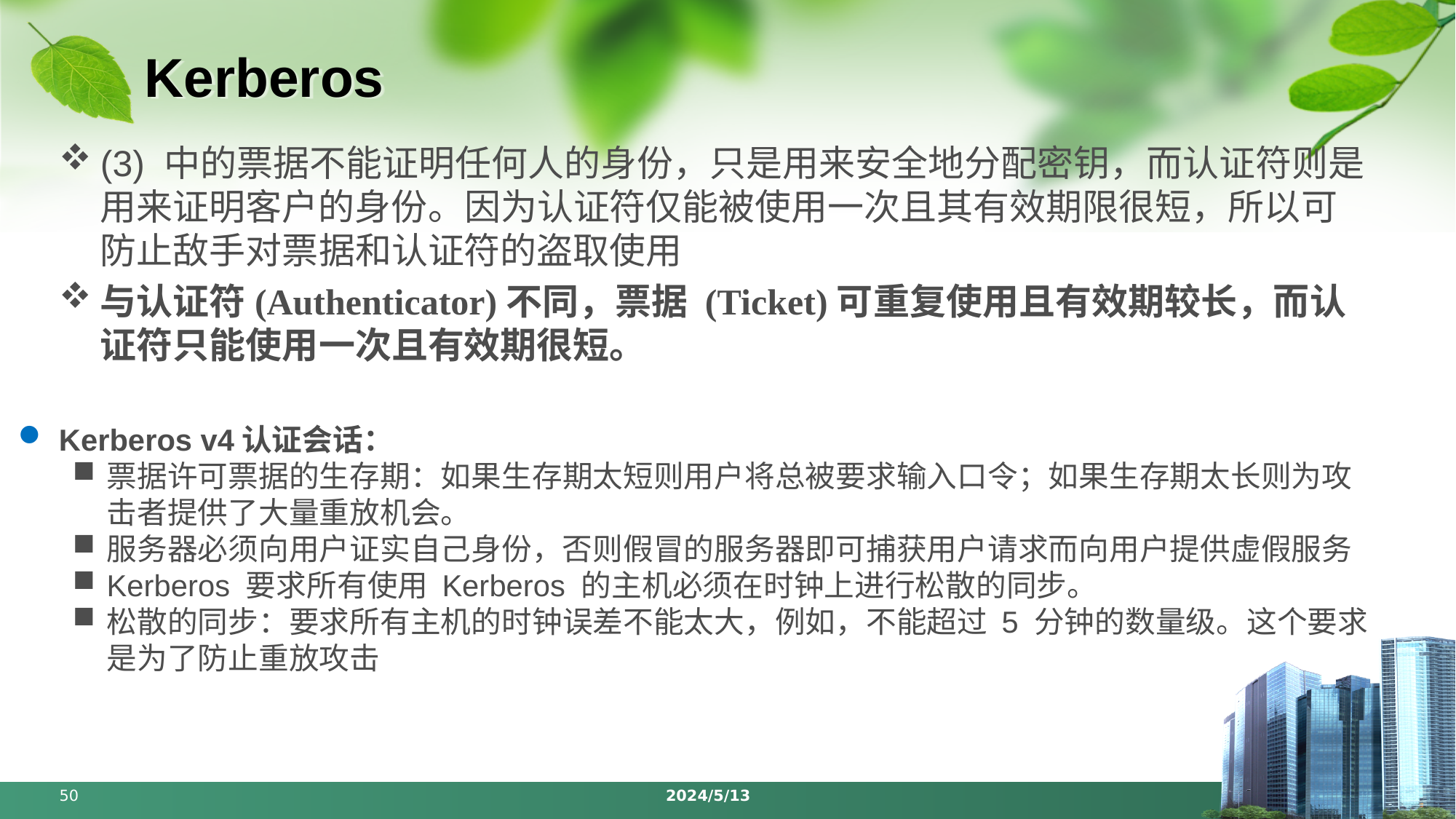

# Kerberos
(3) 中的票据不能证明任何人的身份，只是用来安全地分配密钥，而认证符则是用来证明客户的身份。因为认证符仅能被使用一次且其有效期限很短，所以可防止敌手对票据和认证符的盗取使用
与认证符(Authenticator)不同，票据 (Ticket)可重复使用且有效期较长，而认证符只能使用一次且有效期很短。
Kerberos v4认证会话：
票据许可票据的生存期：如果生存期太短则用户将总被要求输入口令；如果生存期太长则为攻击者提供了大量重放机会。
服务器必须向用户证实自己身份，否则假冒的服务器即可捕获用户请求而向用户提供虚假服务
Kerberos 要求所有使用 Kerberos 的主机必须在时钟上进行松散的同步。
松散的同步：要求所有主机的时钟误差不能太大，例如，不能超过 5 分钟的数量级。这个要求是为了防止重放攻击
50
2024/5/13